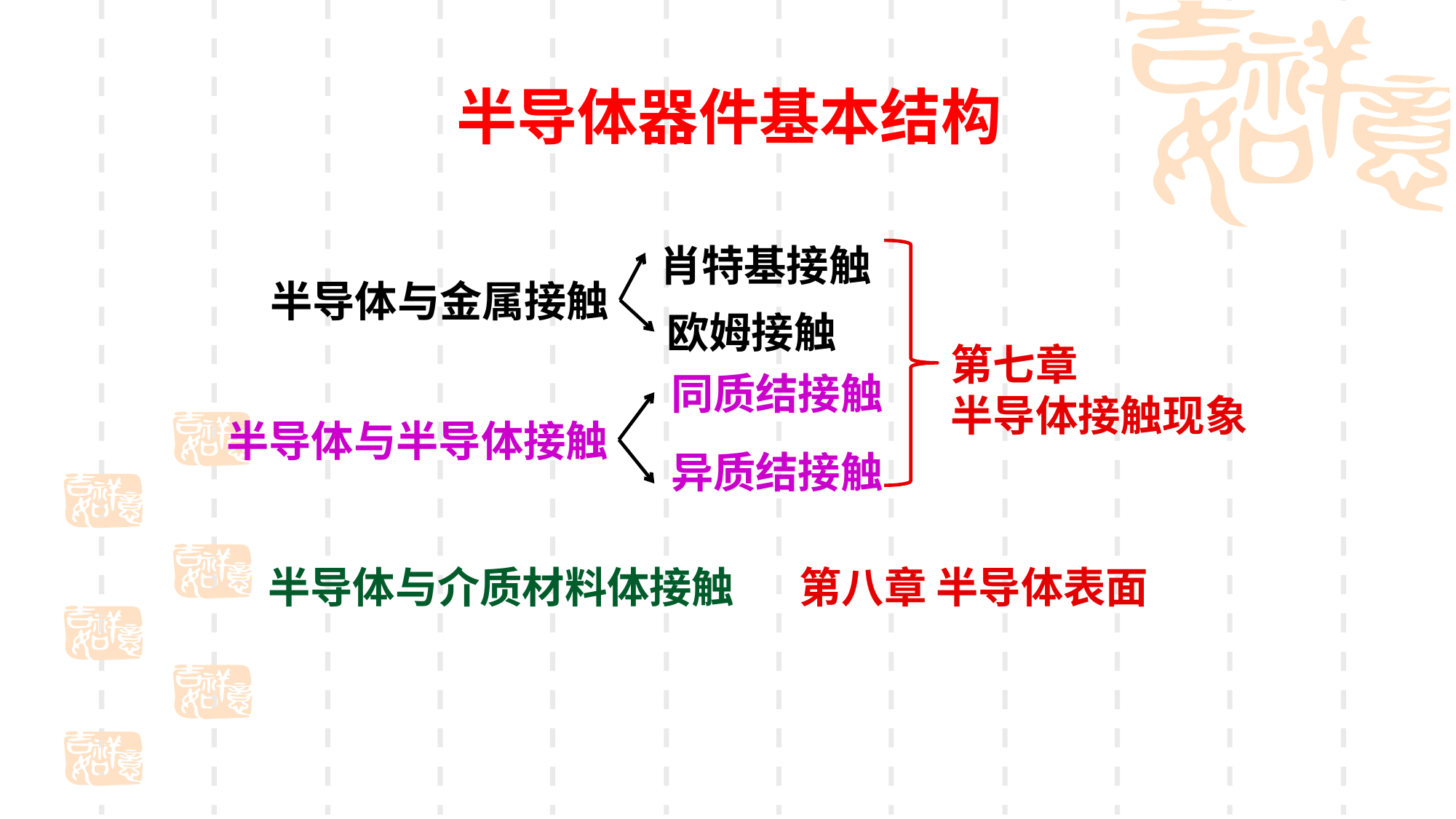

半导体器件基本结构
肖特基接触

半导体与金属接触
欧姆接触
第七章
半导体接触现象
同质结接触
半导体与半导体接触
异质结接触
半导体与介质材料体接触
第八章 半导体表面